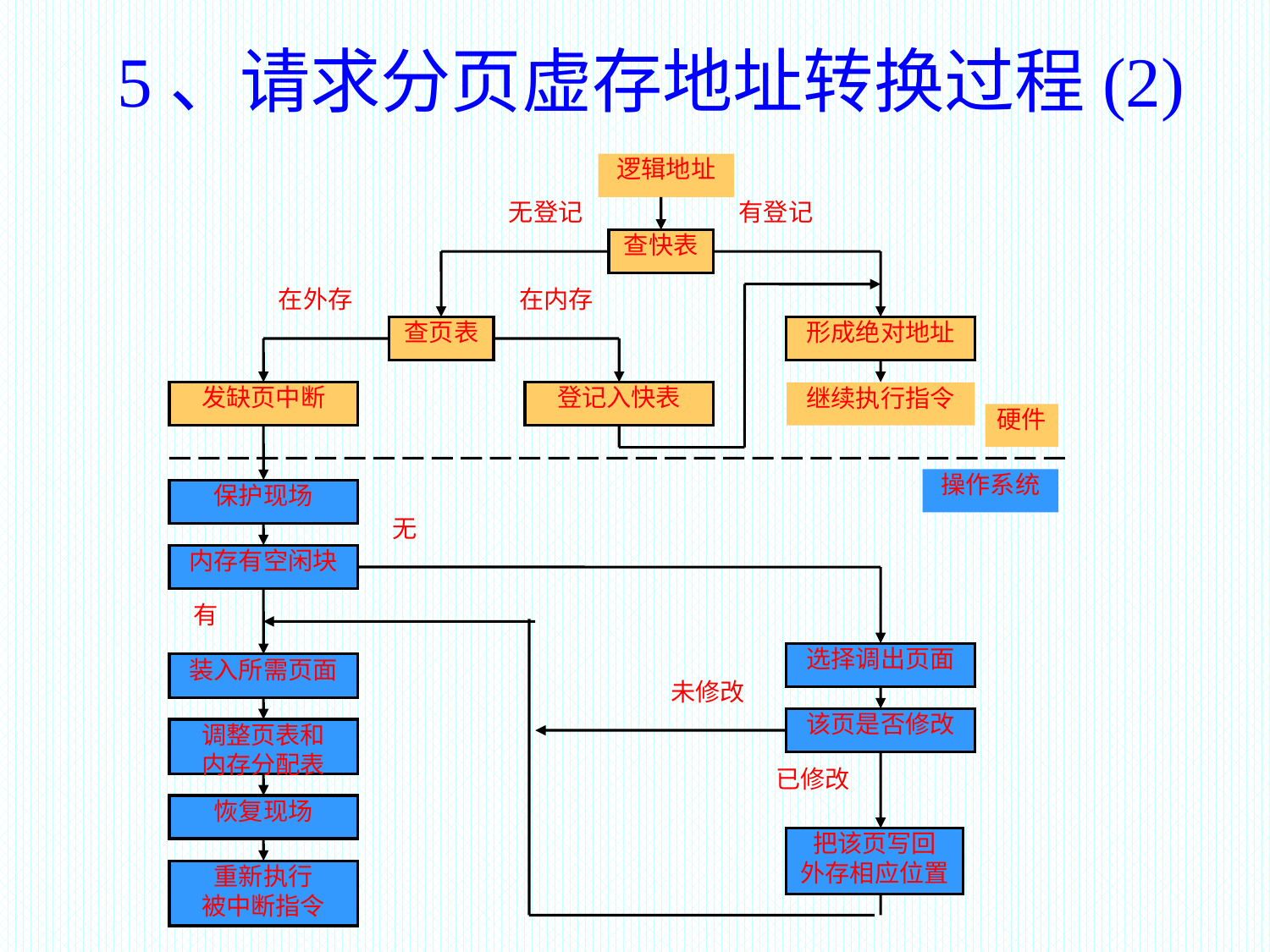

5、请求分页虚存地址转换过程(2)
逻辑地址
无登记

有登记
查快表

在外存
在内存

查页表
形成绝对地址

发缺页中断
登记入快表
继续执行指令
硬件

操作系统
保护现场
无

内存有空闲块

有

选择调出页面
装入所需页面
未修改

该页是否修改
调整页表和
内存分配表

已修改

恢复现场
把该页写回
外存相应位置

重新执行
被中断指令